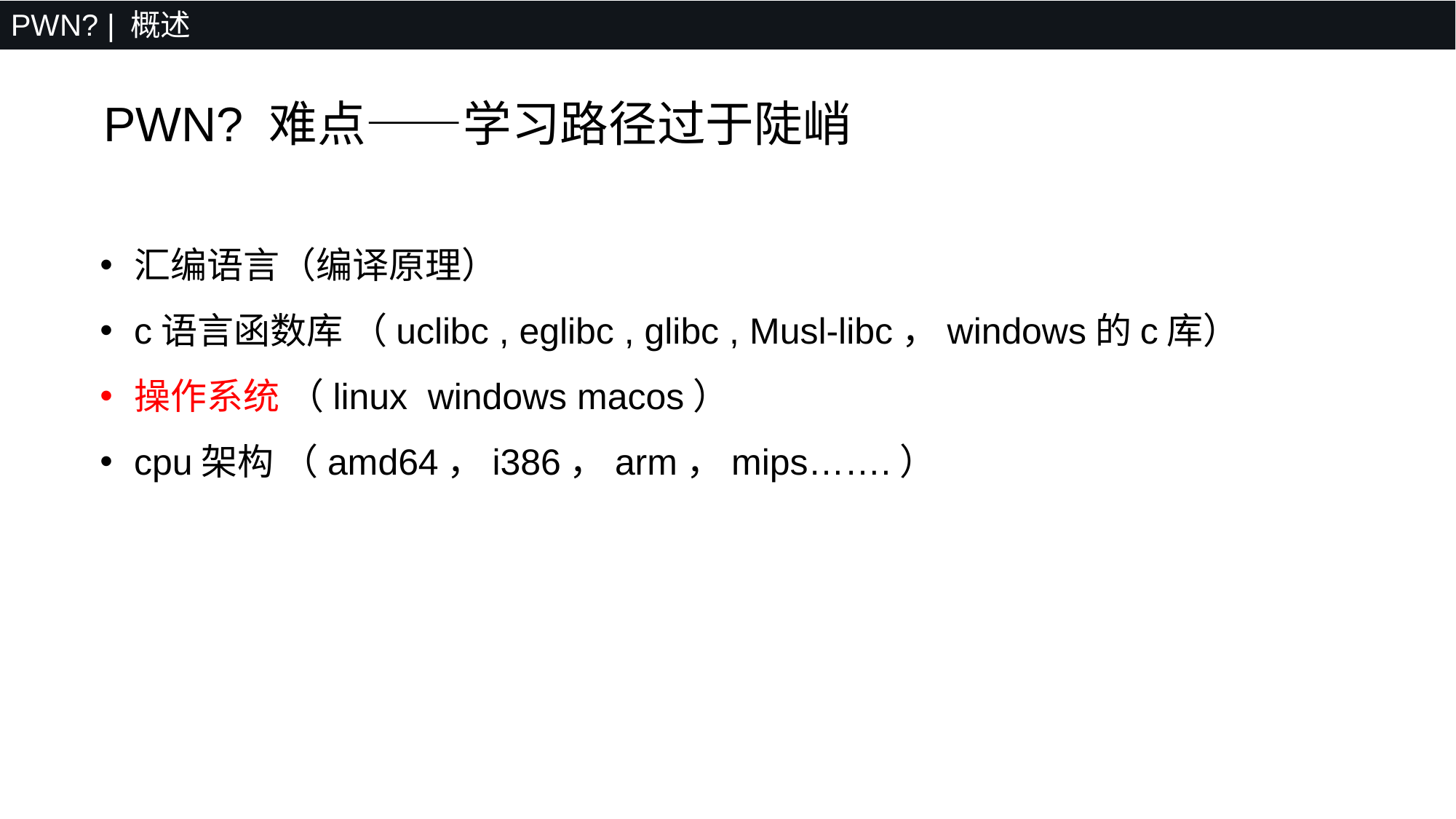

PWN? | 概述
PWN? 难点——学习路径过于陡峭
汇编语言（编译原理）
c语言函数库 （uclibc , eglibc , glibc , Musl-libc，windows的c库）
操作系统 （linux  windows macos）
cpu架构 （amd64，i386，arm，mips…….）